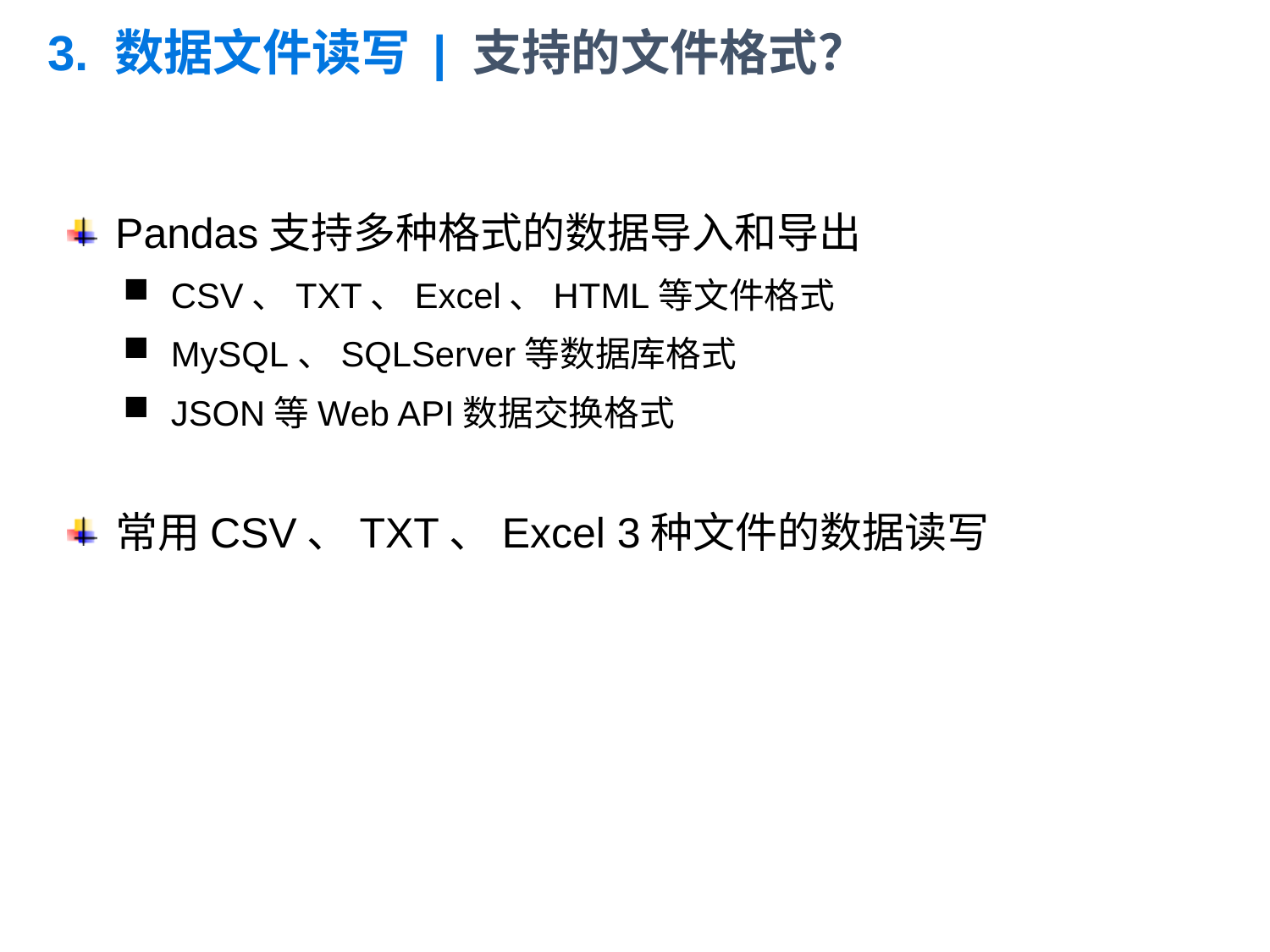

# 3. 数据文件读写 | 支持的文件格式？

Pandas支持多种格式的数据导入和导出
CSV、TXT、Excel、HTML等文件格式
MySQL、SQLServer等数据库格式
JSON等Web API数据交换格式

常用CSV、TXT、Excel 3种文件的数据读写